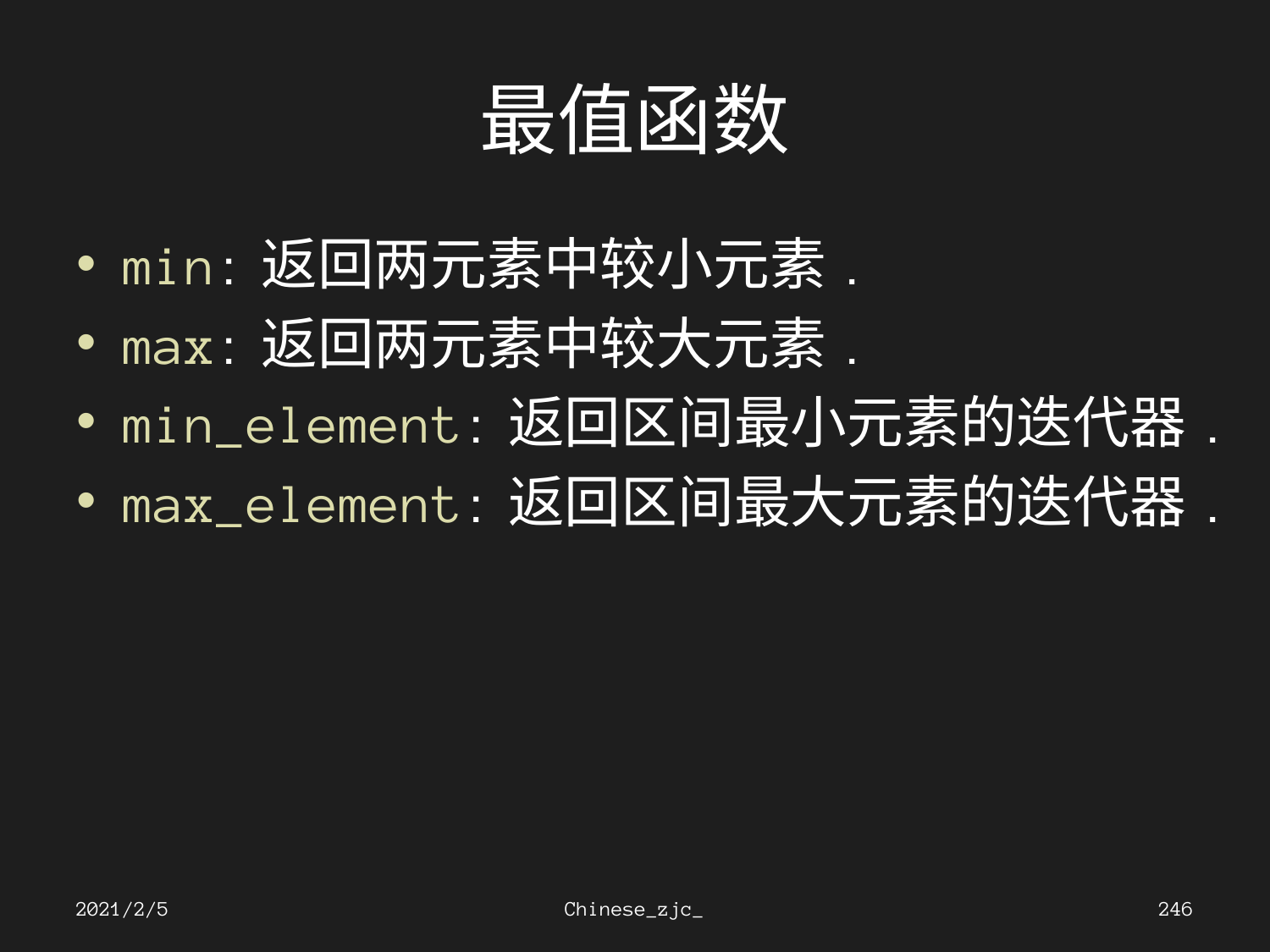

# 最值函数
min:返回两元素中较小元素.
max:返回两元素中较大元素.
min_element:返回区间最小元素的迭代器.
max_element:返回区间最大元素的迭代器.
2021/2/5
Chinese_zjc_
246